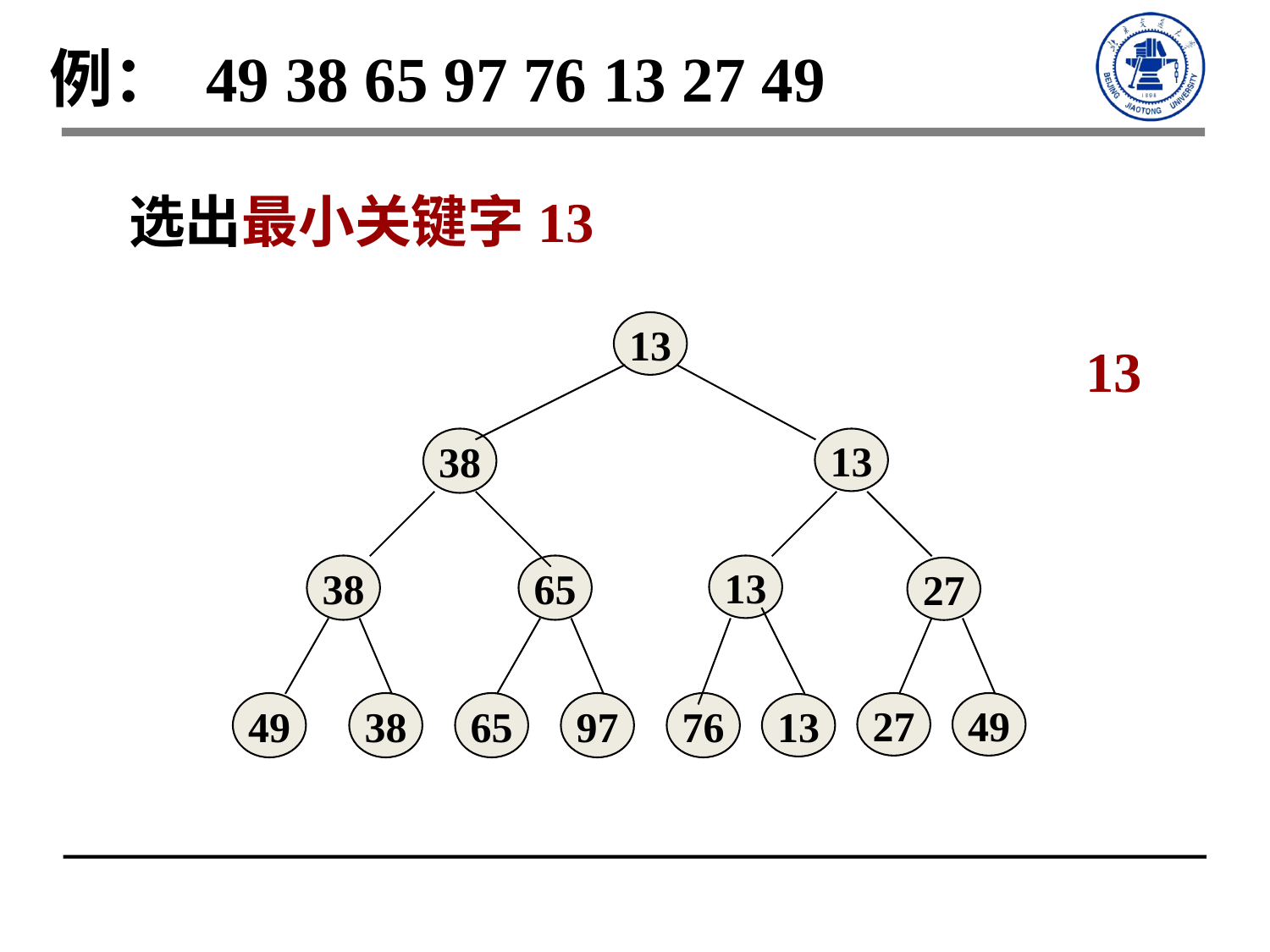

例： 49 38 65 97 76 13 27 49
选出最小关键字13
13
13

38
13

38
65
13
27

49
38
65
97
76
27
49
13